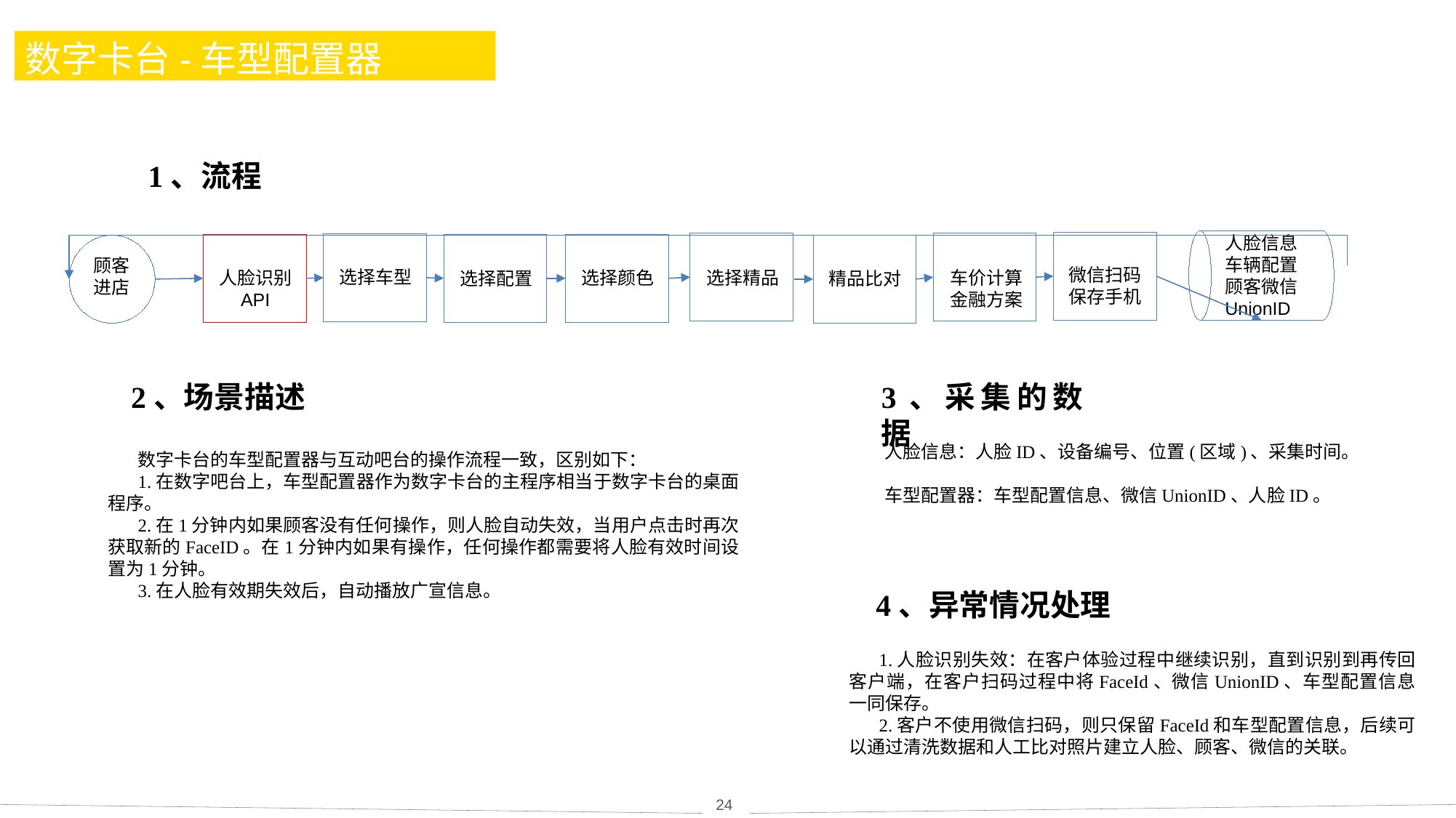

# 数字卡台-车型配置器
1、流程

人脸信息
车辆配置
顾客微信
UnionID

微信扫码
保存手机

车价计算
金融方案

选择精品

选择车型

人脸识别
API

选择配置

选择颜色

顾客
进店

精品比对

2、场景描述
3、采集的数据
人脸信息：人脸ID、设备编号、位置(区域)、采集时间。

车型配置器：车型配置信息、微信UnionID、人脸ID。
数字卡台的车型配置器与互动吧台的操作流程一致，区别如下：
1.在数字吧台上，车型配置器作为数字卡台的主程序相当于数字卡台的桌面程序。
2.在1分钟内如果顾客没有任何操作，则人脸自动失效，当用户点击时再次获取新的FaceID。在1分钟内如果有操作，任何操作都需要将人脸有效时间设置为1分钟。
3.在人脸有效期失效后，自动播放广宣信息。
4、异常情况处理
1.人脸识别失效：在客户体验过程中继续识别，直到识别到再传回客户端，在客户扫码过程中将FaceId、微信UnionID、车型配置信息一同保存。
2.客户不使用微信扫码，则只保留FaceId和车型配置信息，后续可以通过清洗数据和人工比对照片建立人脸、顾客、微信的关联。